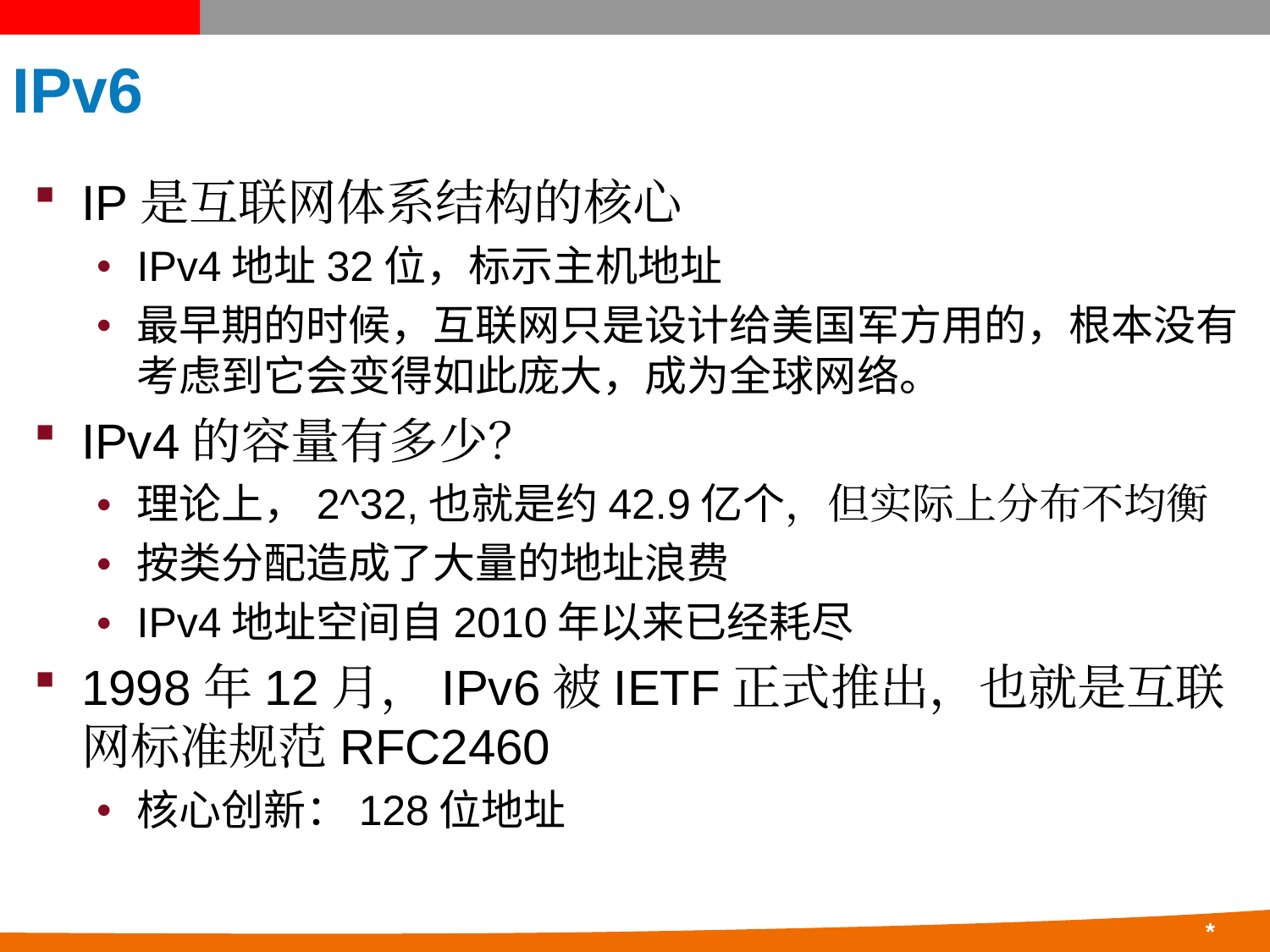

# IPv6
IP是互联网体系结构的核心
IPv4地址32位，标示主机地址
最早期的时候，互联网只是设计给美国军方用的，根本没有考虑到它会变得如此庞大，成为全球网络。
IPv4的容量有多少？
理论上，2^32,也就是约42.9亿个，但实际上分布不均衡
按类分配造成了大量的地址浪费
IPv4地址空间自2010年以来已经耗尽
1998年12月，IPv6被IETF正式推出，也就是互联网标准规范RFC2460
核心创新：128位地址